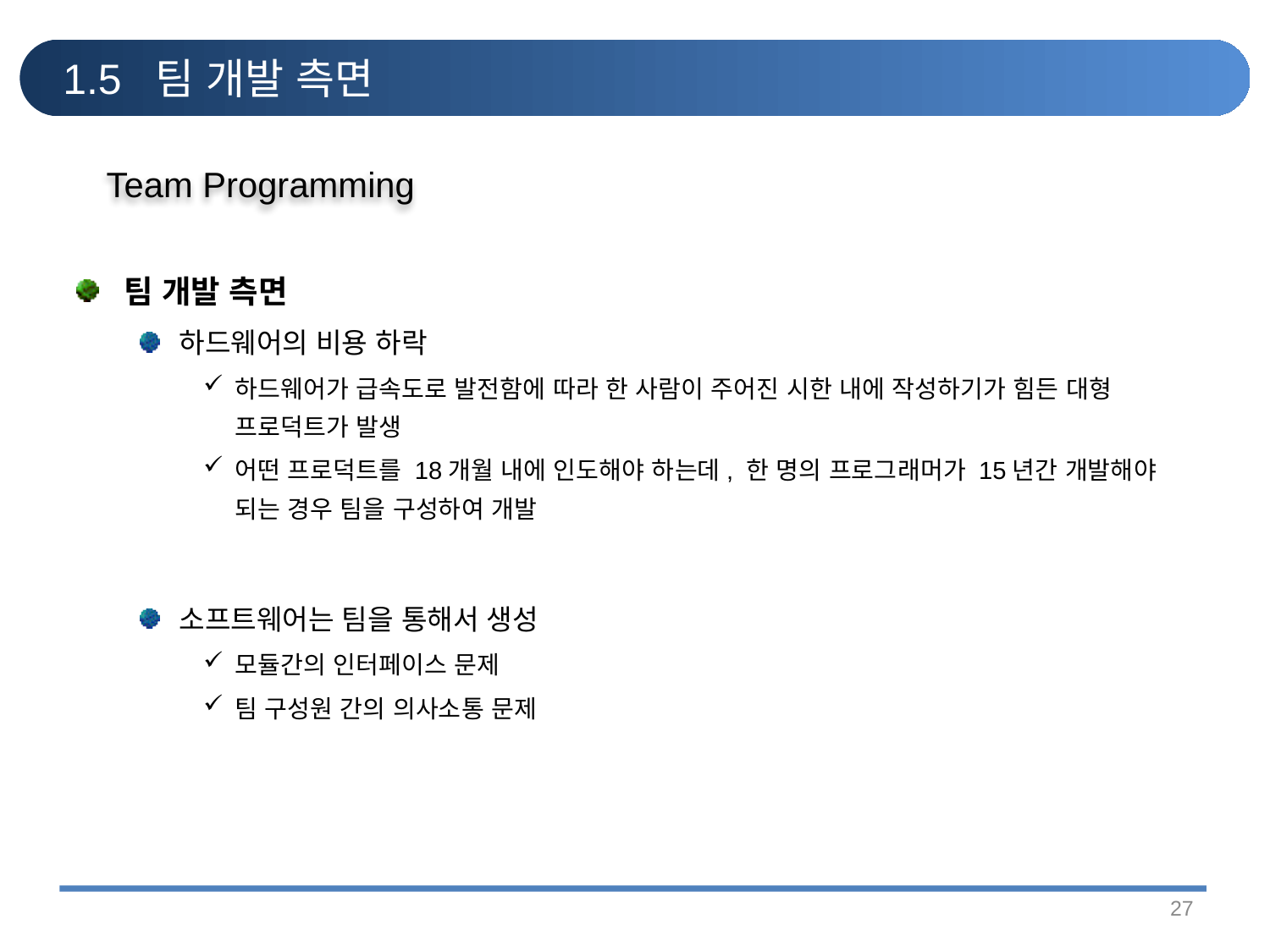

# 1.5  팀 개발 측면
Team Programming
팀 개발 측면
하드웨어의 비용 하락
하드웨어가 급속도로 발전함에 따라 한 사람이 주어진 시한 내에 작성하기가 힘든 대형 프로덕트가 발생
어떤 프로덕트를 18개월 내에 인도해야 하는데, 한 명의 프로그래머가 15년간 개발해야 되는 경우 팀을 구성하여 개발

소프트웨어는 팀을 통해서 생성
모듈간의 인터페이스 문제
팀 구성원 간의 의사소통 문제

27